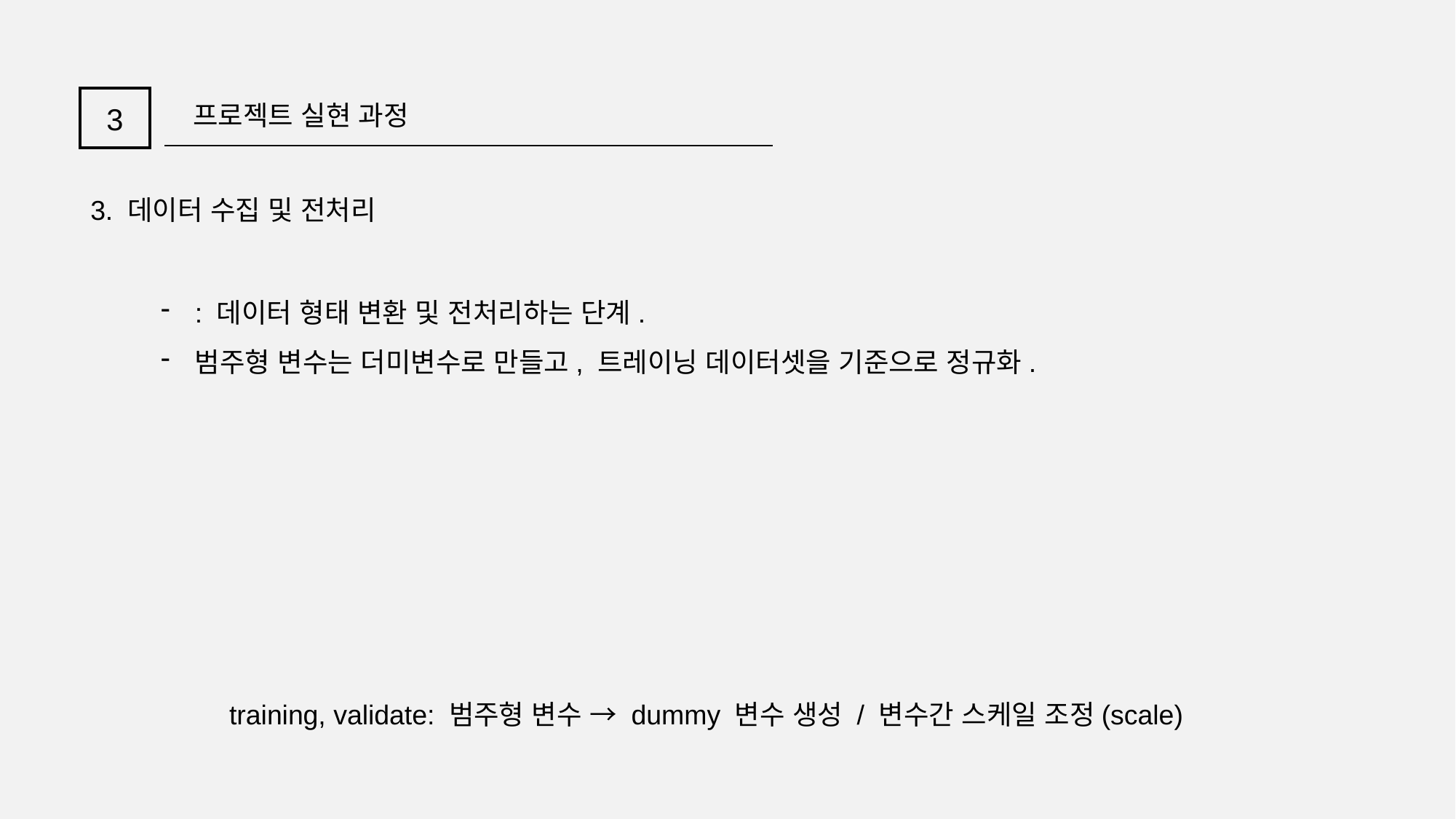

3
프로젝트 실현 과정
3. 데이터 수집 및 전처리
: 데이터 형태 변환 및 전처리하는 단계.
범주형 변수는 더미변수로 만들고, 트레이닝 데이터셋을 기준으로 정규화.

training, validate: 범주형 변수 → dummy 변수 생성 / 변수간 스케일 조정(scale)